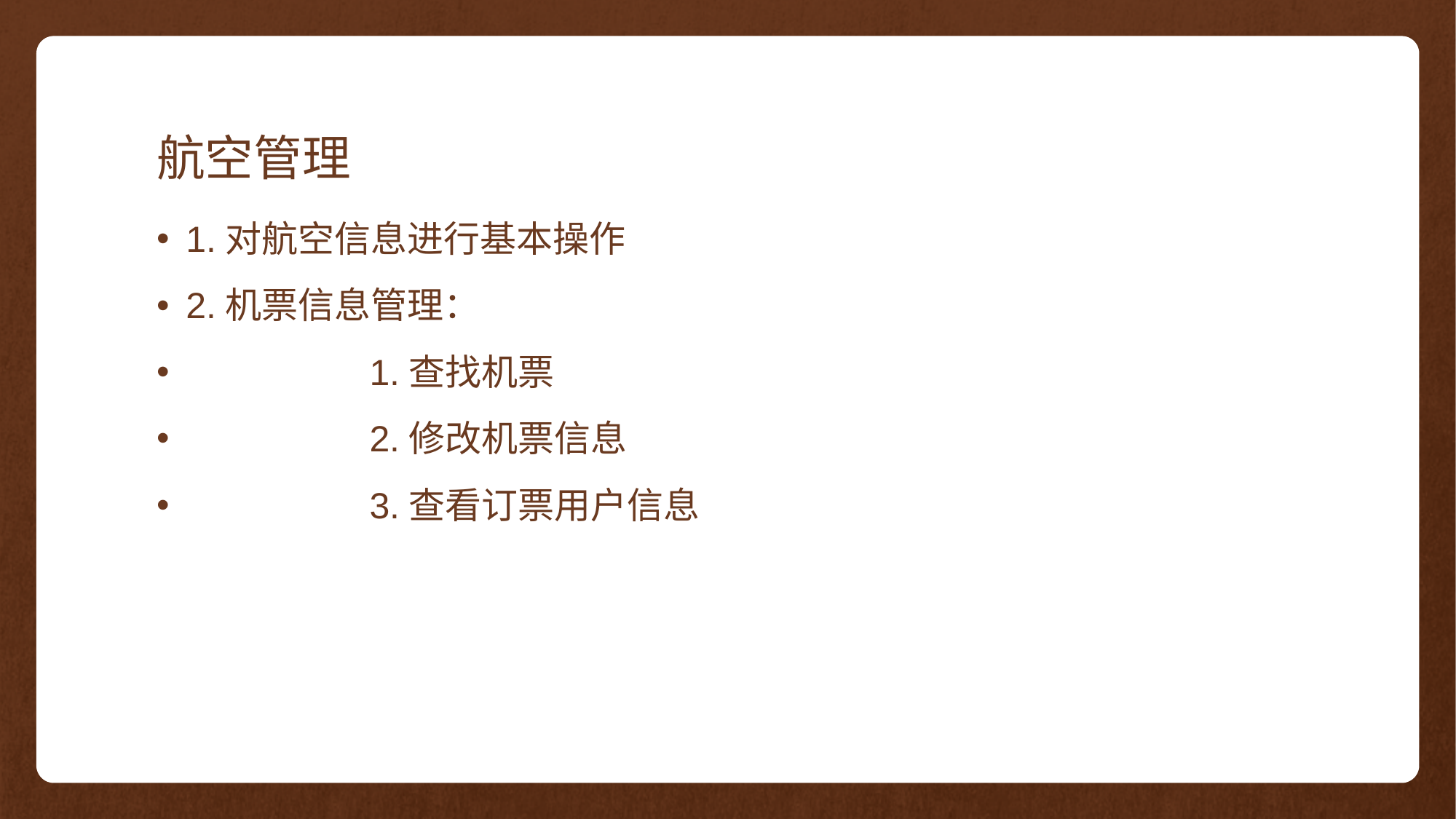

# 航空管理
1.对航空信息进行基本操作
2.机票信息管理：
                  1.查找机票
                  2.修改机票信息
                  3.查看订票用户信息